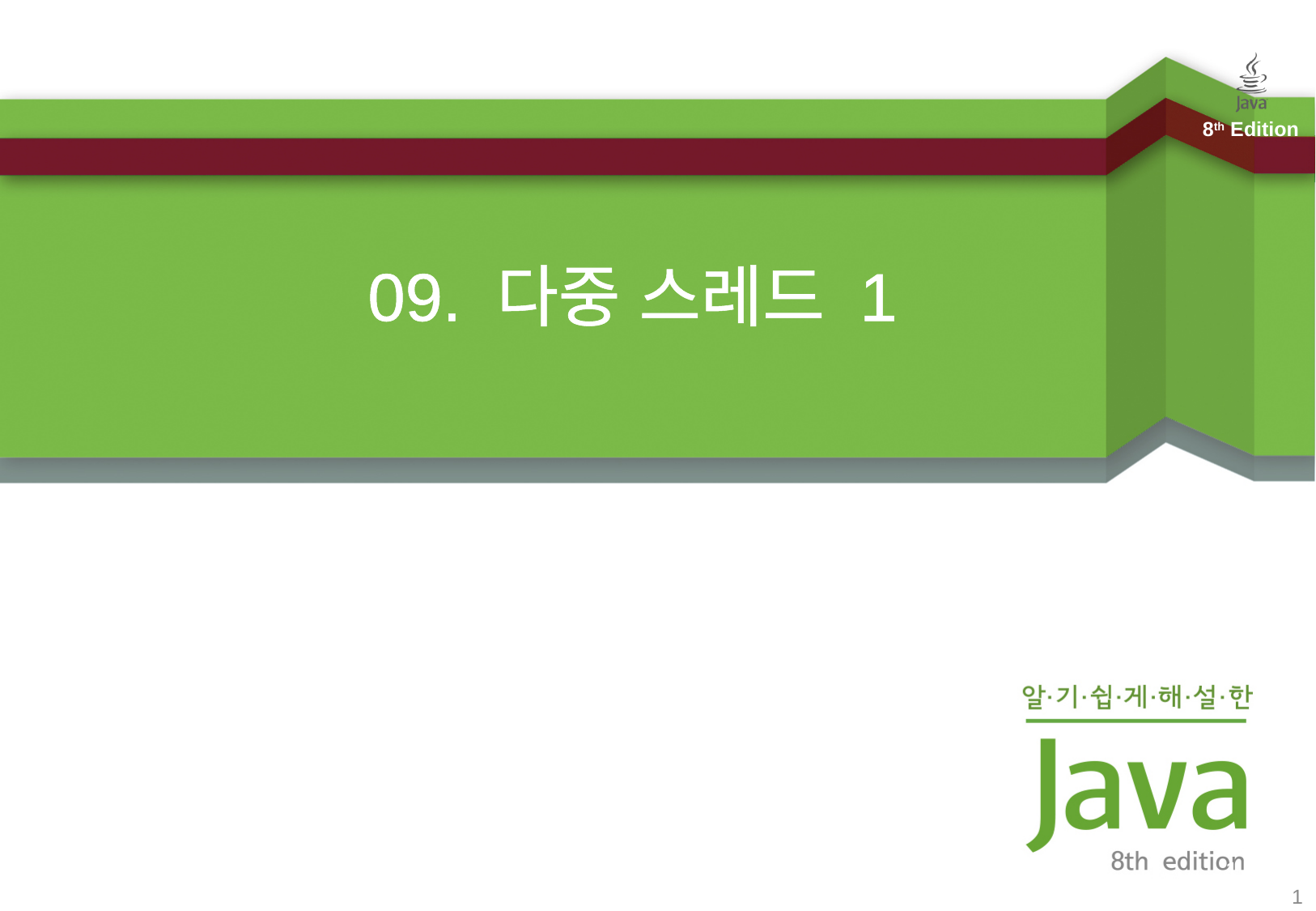

# 09. 다중 스레드 1

1
1